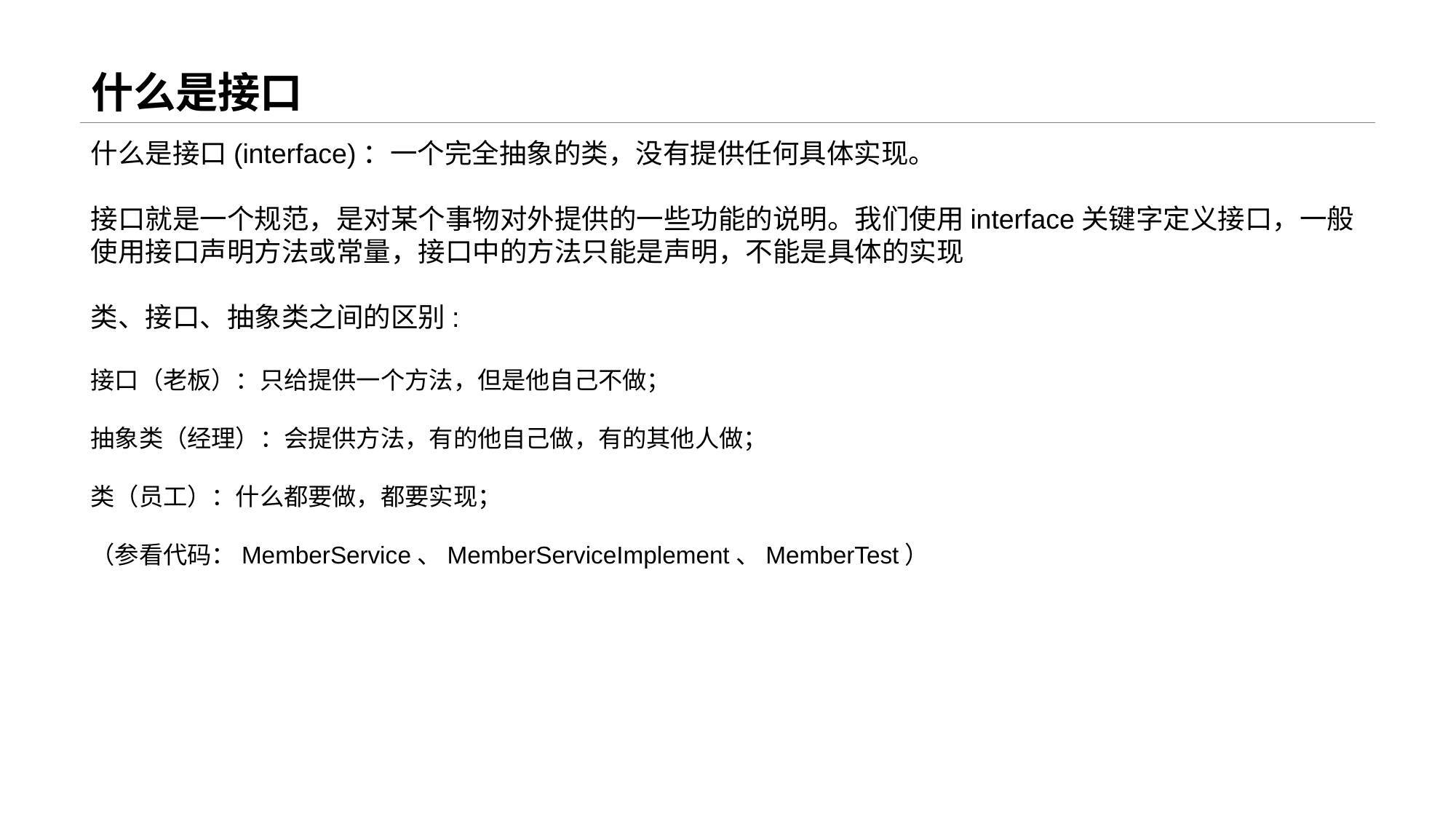

# 什么是接口
什么是接口(interface)：一个完全抽象的类，没有提供任何具体实现。

接口就是一个规范，是对某个事物对外提供的一些功能的说明。我们使用interface关键字定义接口，一般使用接口声明方法或常量，接口中的方法只能是声明，不能是具体的实现

类、接口、抽象类之间的区别:

接口（老板）：只给提供一个方法，但是他自己不做；

抽象类（经理）：会提供方法，有的他自己做，有的其他人做；

类（员工）：什么都要做，都要实现；

（参看代码：MemberService、MemberServiceImplement、MemberTest）

5